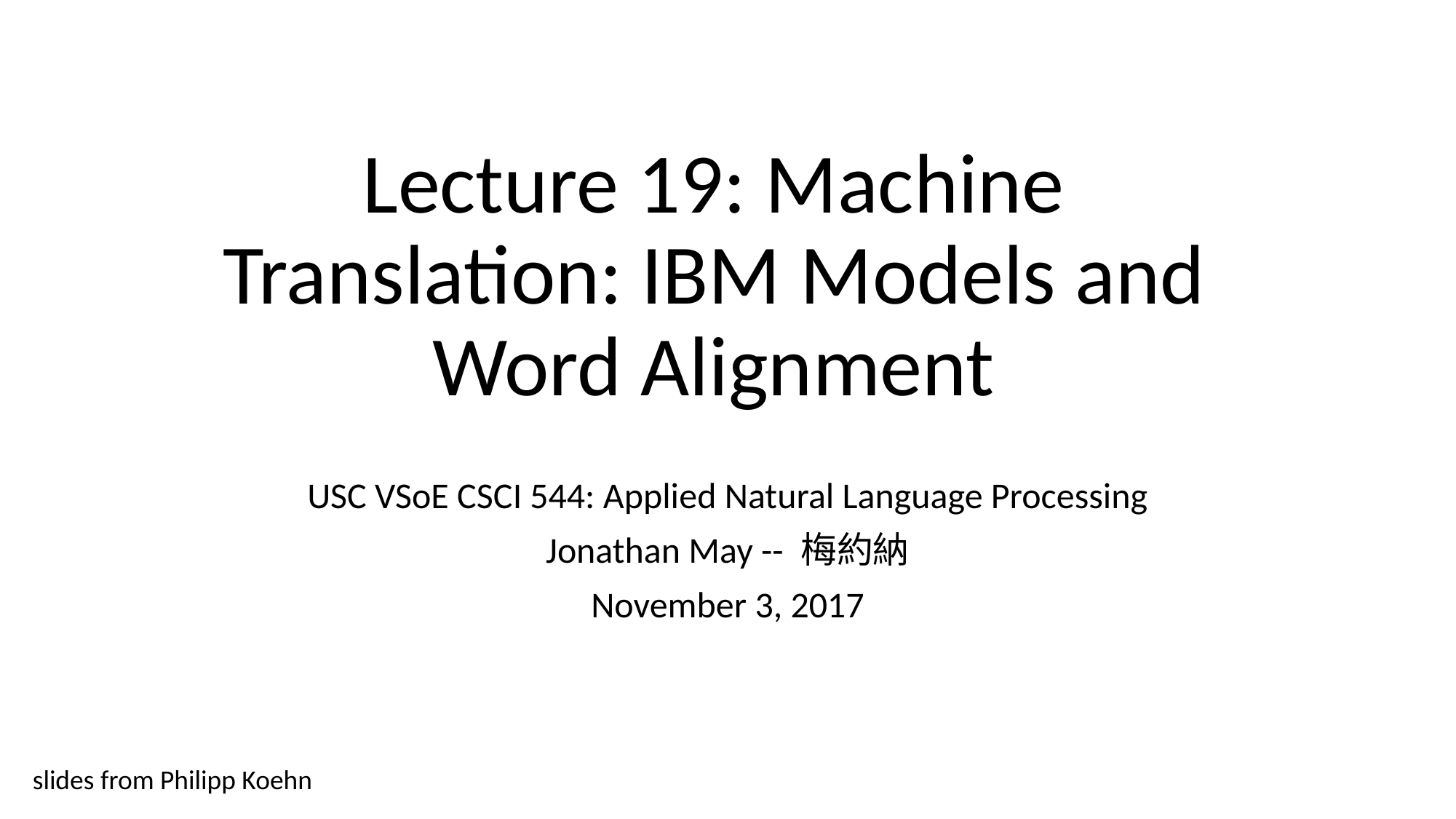

# Lecture 19: Machine Translation: IBM Models and Word Alignment
USC VSoE CSCI 544: Applied Natural Language Processing
Jonathan May -- 梅約納
November 3, 2017
slides from Philipp Koehn